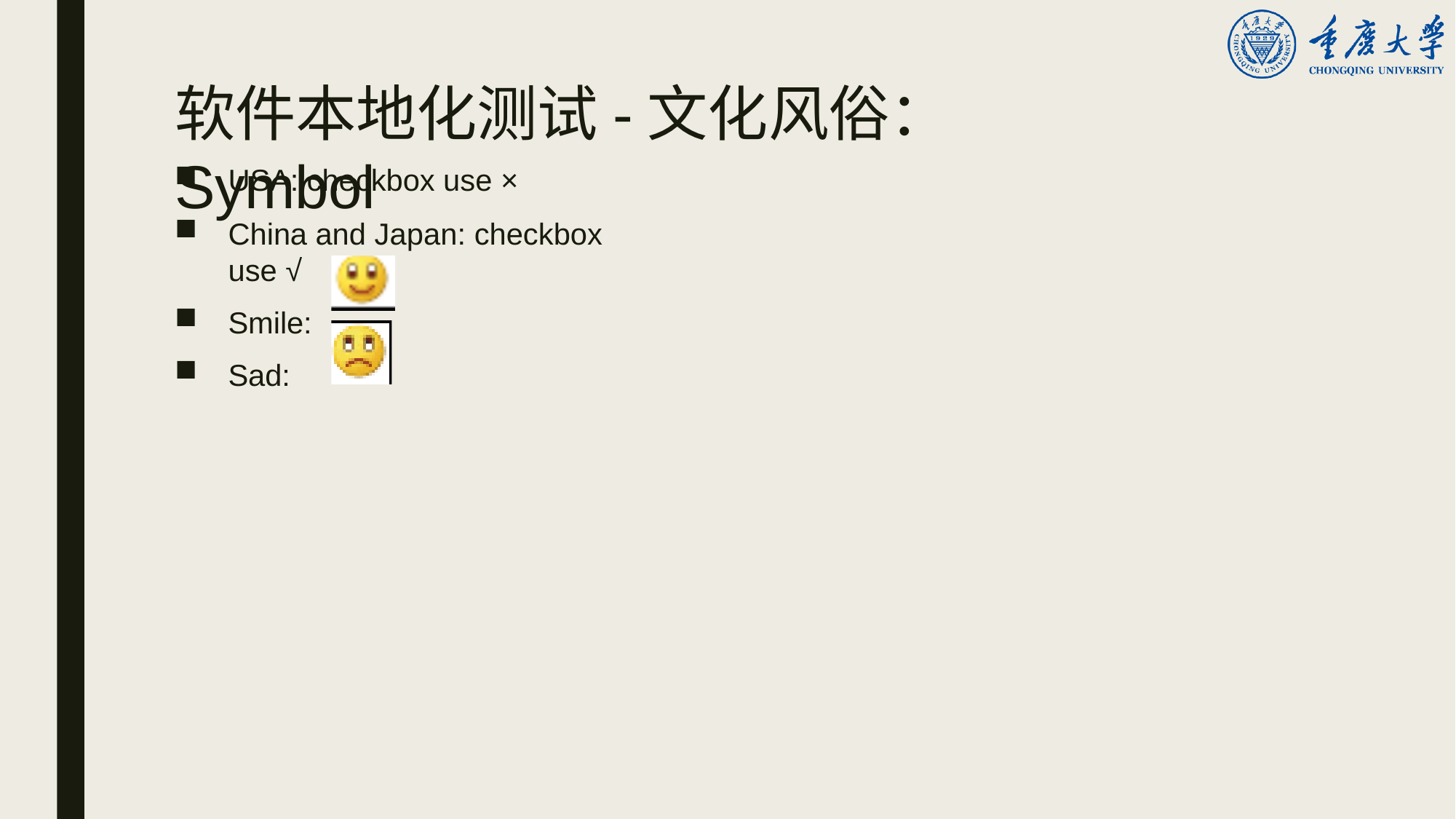

# 软件本地化测试-文化风俗： Symbol
USA: checkbox use ×
China and Japan: checkbox use √
Smile:
Sad: